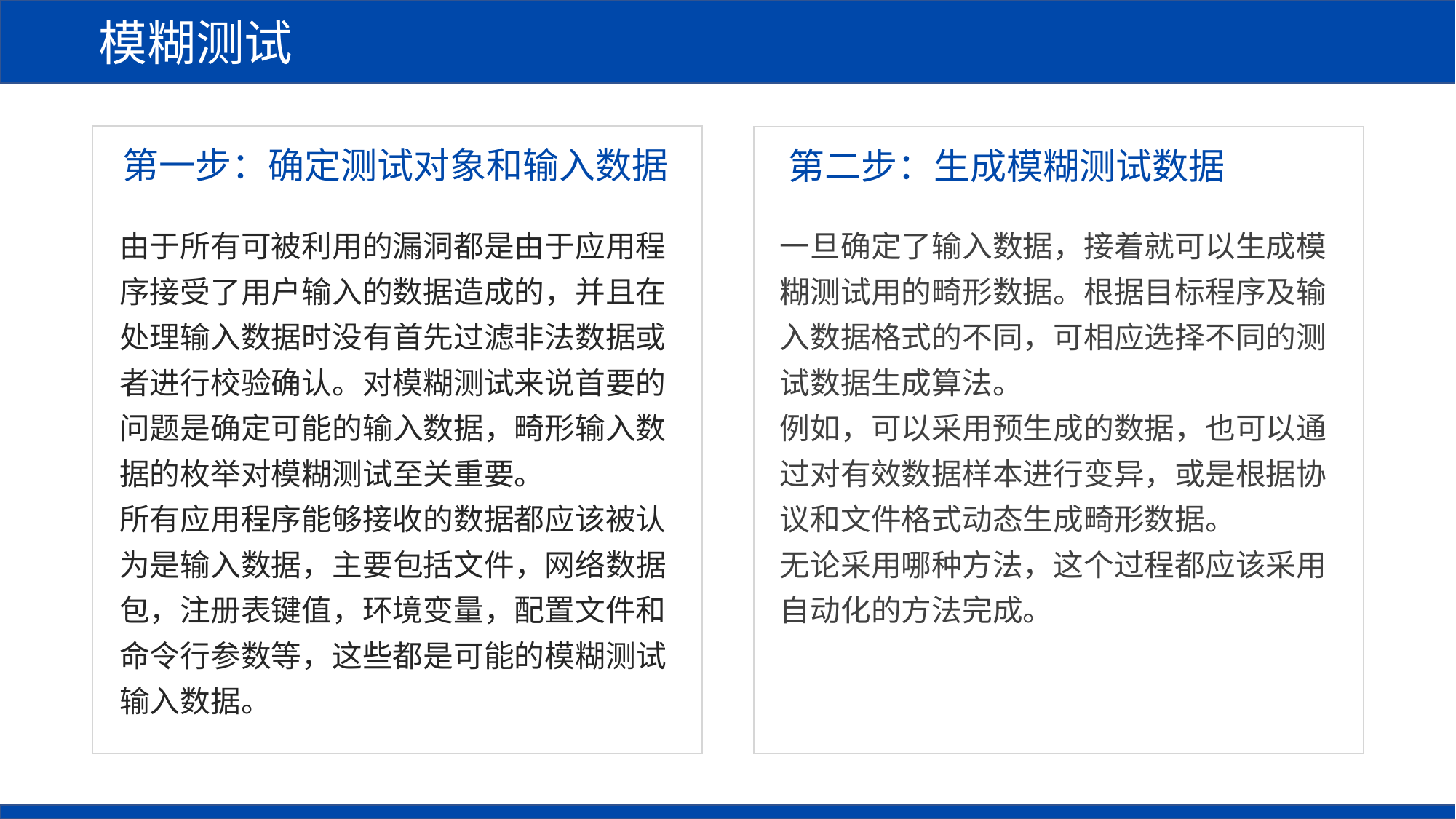

模糊测试

第一步：确定测试对象和输入数据
第二步：生成模糊测试数据
由于所有可被利用的漏洞都是由于应用程序接受了用户输入的数据造成的，并且在处理输入数据时没有首先过滤非法数据或者进行校验确认。对模糊测试来说首要的问题是确定可能的输入数据，畸形输入数据的枚举对模糊测试至关重要。
所有应用程序能够接收的数据都应该被认为是输入数据，主要包括文件，网络数据包，注册表键值，环境变量，配置文件和命令行参数等，这些都是可能的模糊测试输入数据。

一旦确定了输入数据，接着就可以生成模糊测试用的畸形数据。根据目标程序及输入数据格式的不同，可相应选择不同的测试数据生成算法。
例如，可以采用预生成的数据，也可以通过对有效数据样本进行变异，或是根据协议和文件格式动态生成畸形数据。
无论采用哪种方法，这个过程都应该采用自动化的方法完成。